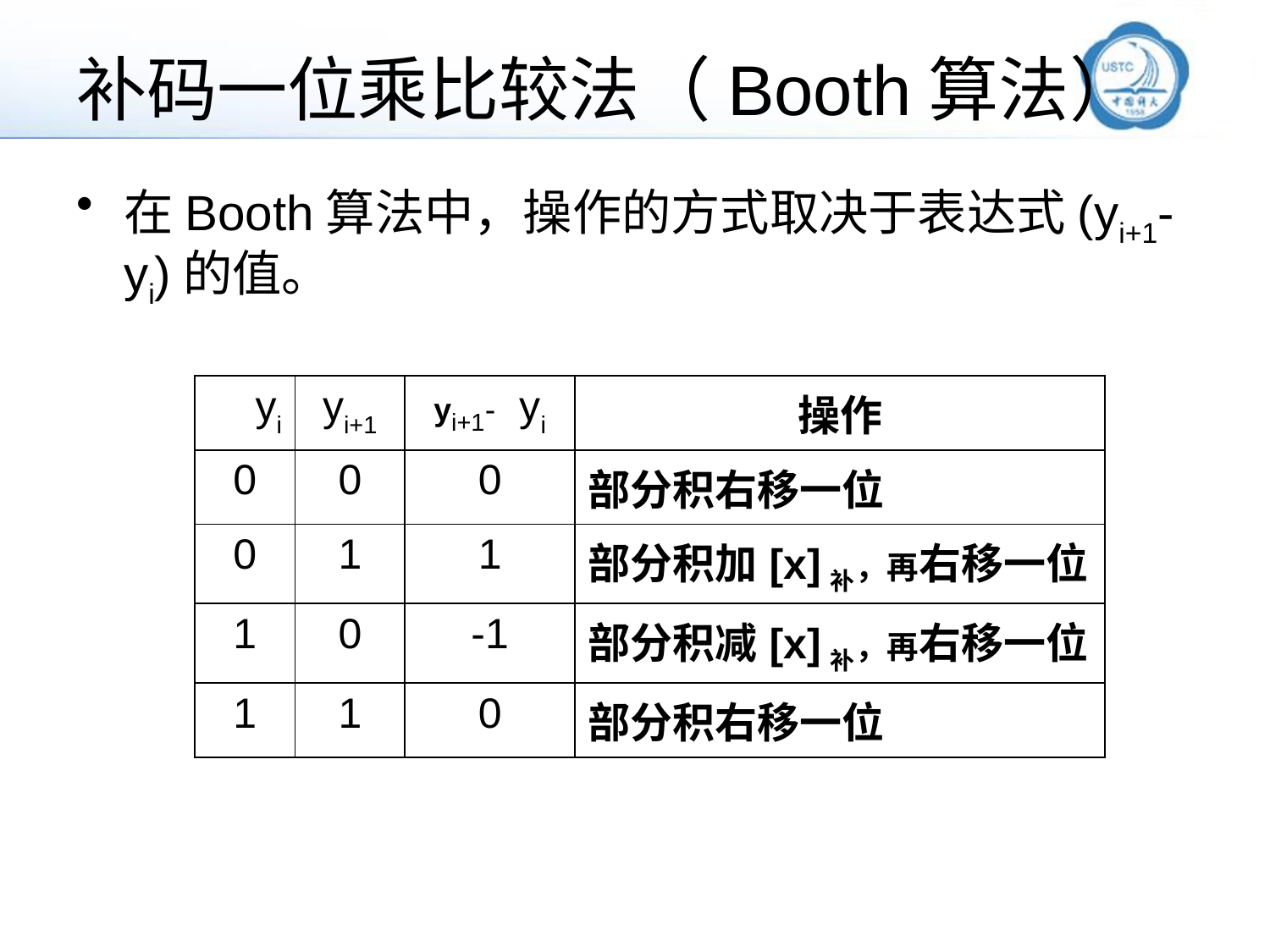

# 补码一位乘比较法（Booth算法）
在Booth算法中，操作的方式取决于表达式(yi+1-yi)的值。
| yi | yi+1 | yi+1-  yi | 操作 |
| --- | --- | --- | --- |
| 0 | 0 | 0 | 部分积右移一位 |
| 0 | 1 | 1 | 部分积加[x]补，再右移一位 |
| 1 | 0 | -1 | 部分积减[x]补，再右移一位 |
| 1 | 1 | 0 | 部分积右移一位 |